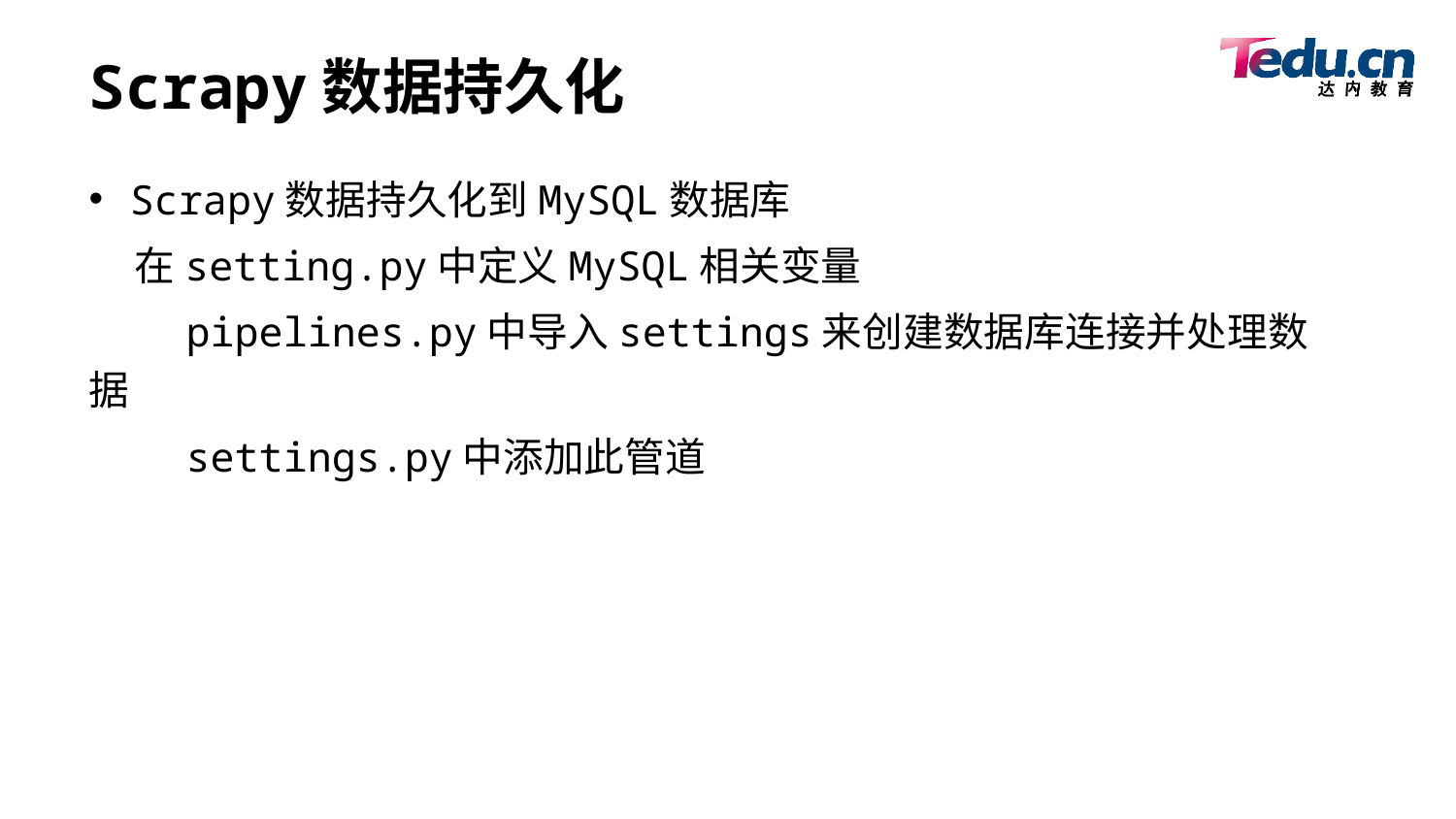

# Scrapy数据持久化
Scrapy数据持久化到MySQL数据库
    在setting.py中定义MySQL相关变量
    pipelines.py中导入settings来创建数据库连接并处理数据
    settings.py中添加此管道